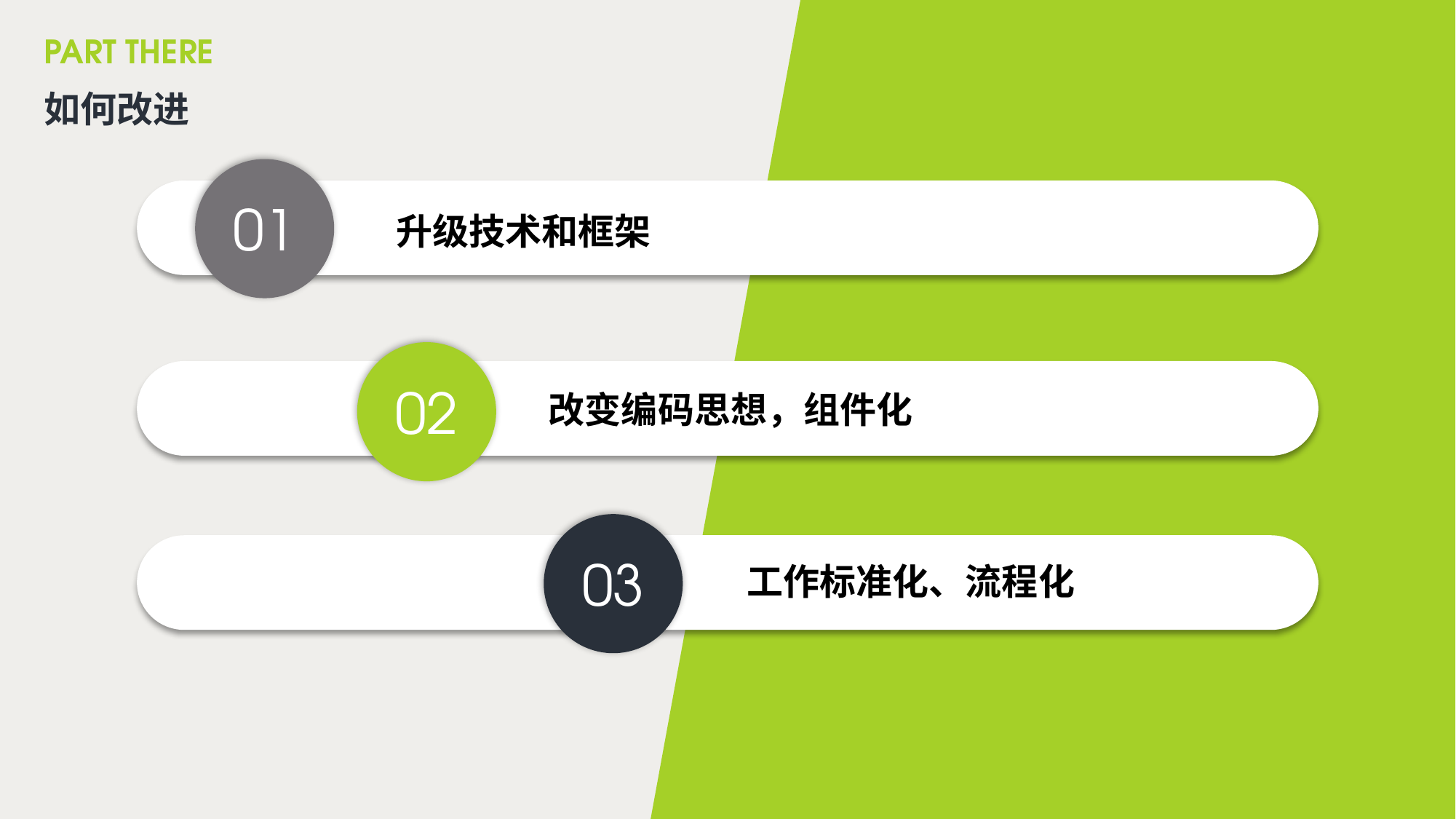

PART THERE
如何改进

01

升级技术和框架

02

改变编码思想，组件化

03

工作标准化、流程化